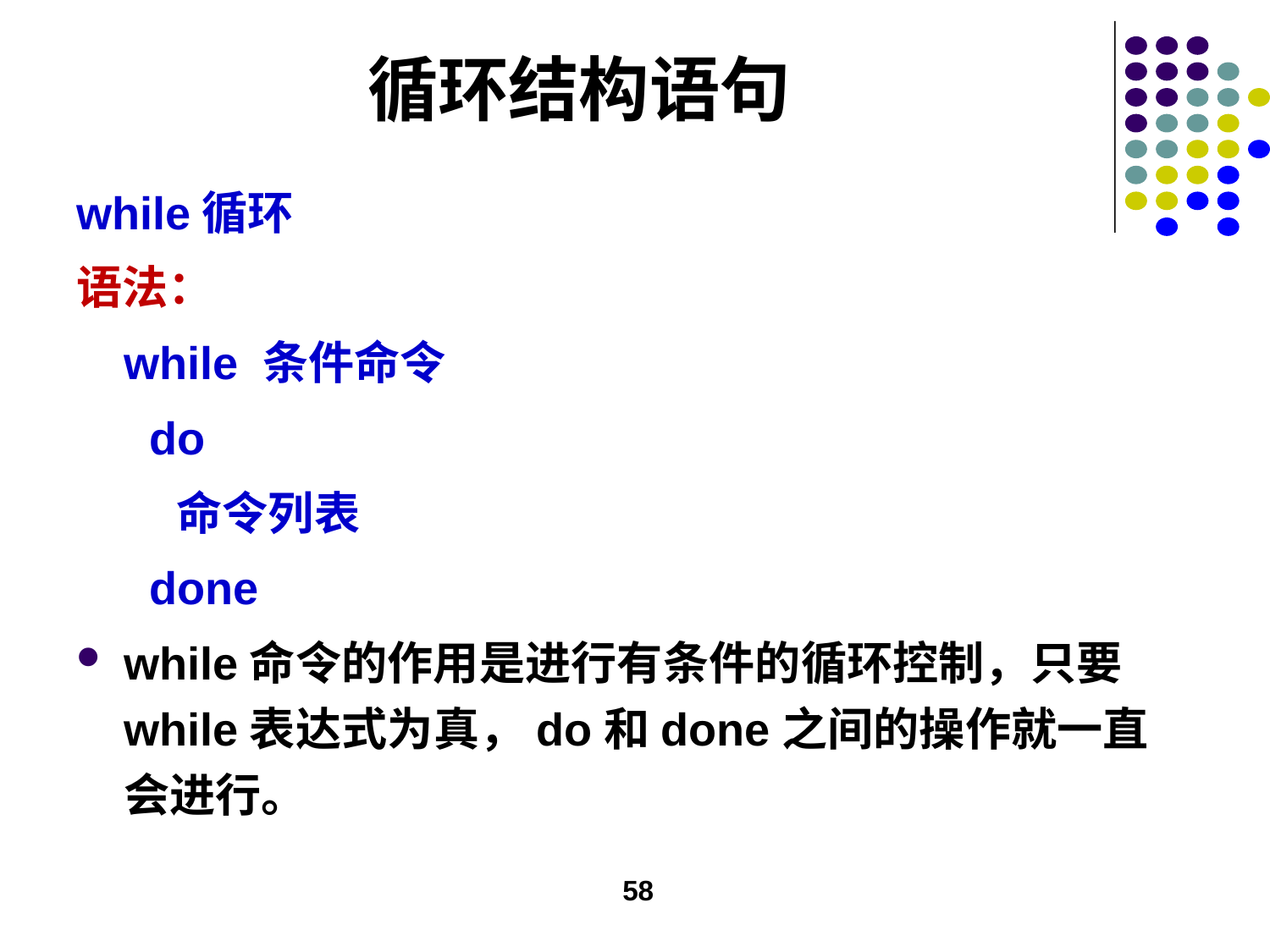

# 循环结构语句
while循环
语法：
while 条件命令
  do
    命令列表
  done
while命令的作用是进行有条件的循环控制，只要while表达式为真，do和done之间的操作就一直会进行。
58